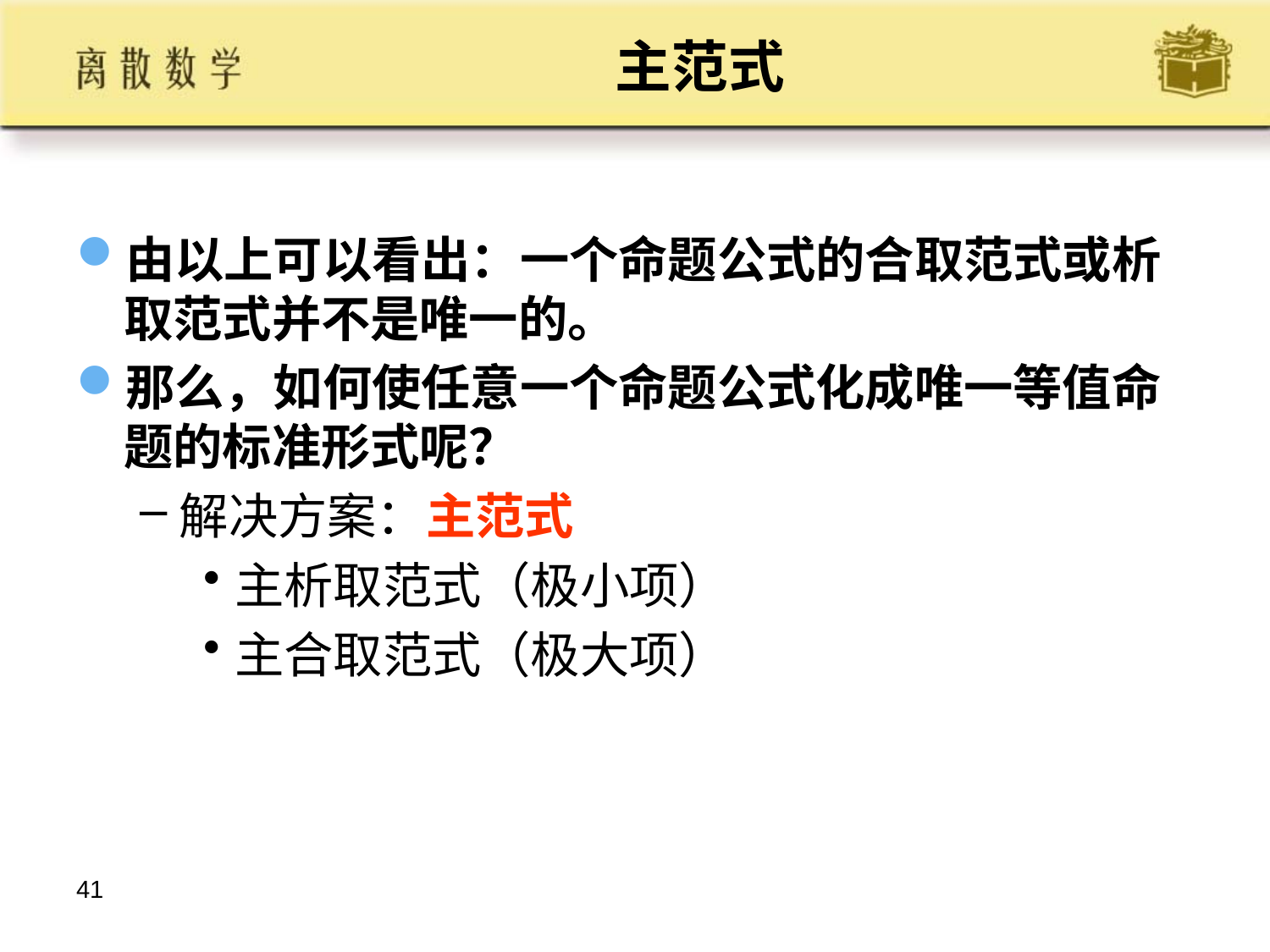

# 主范式
由以上可以看出：一个命题公式的合取范式或析取范式并不是唯一的。
那么，如何使任意一个命题公式化成唯一等值命题的标准形式呢？
解决方案：主范式
主析取范式（极小项）
主合取范式（极大项）
41